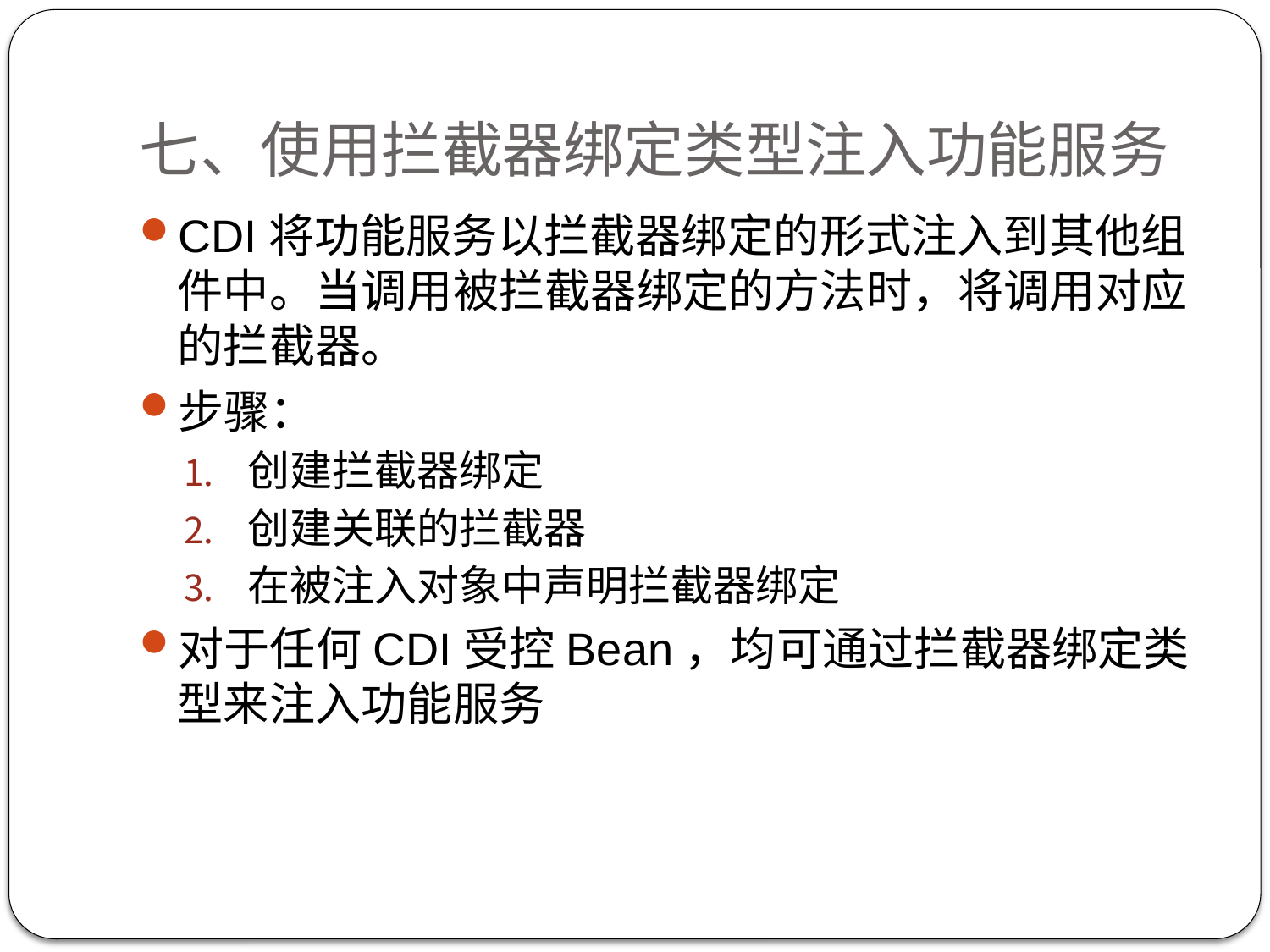

# 七、使用拦截器绑定类型注入功能服务
CDI将功能服务以拦截器绑定的形式注入到其他组件中。当调用被拦截器绑定的方法时，将调用对应的拦截器。
步骤：
创建拦截器绑定
创建关联的拦截器
在被注入对象中声明拦截器绑定
对于任何CDI受控Bean，均可通过拦截器绑定类型来注入功能服务